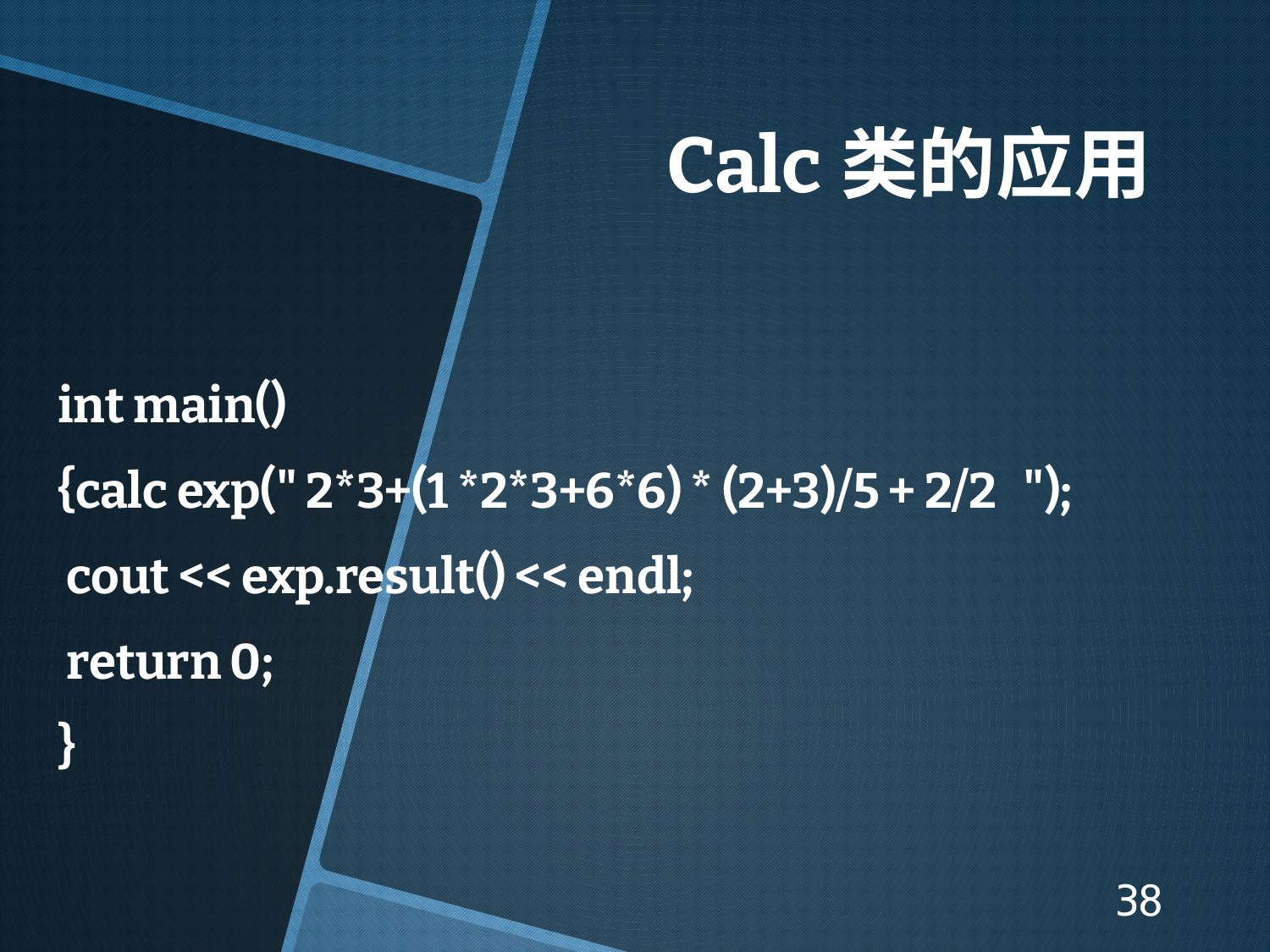

# Calc类的应用
int main()
{calc exp(" 2*3+(1 *2*3+6*6) * (2+3)/5 + 2/2   ");
 cout << exp.result() << endl;
 return 0;
}
38